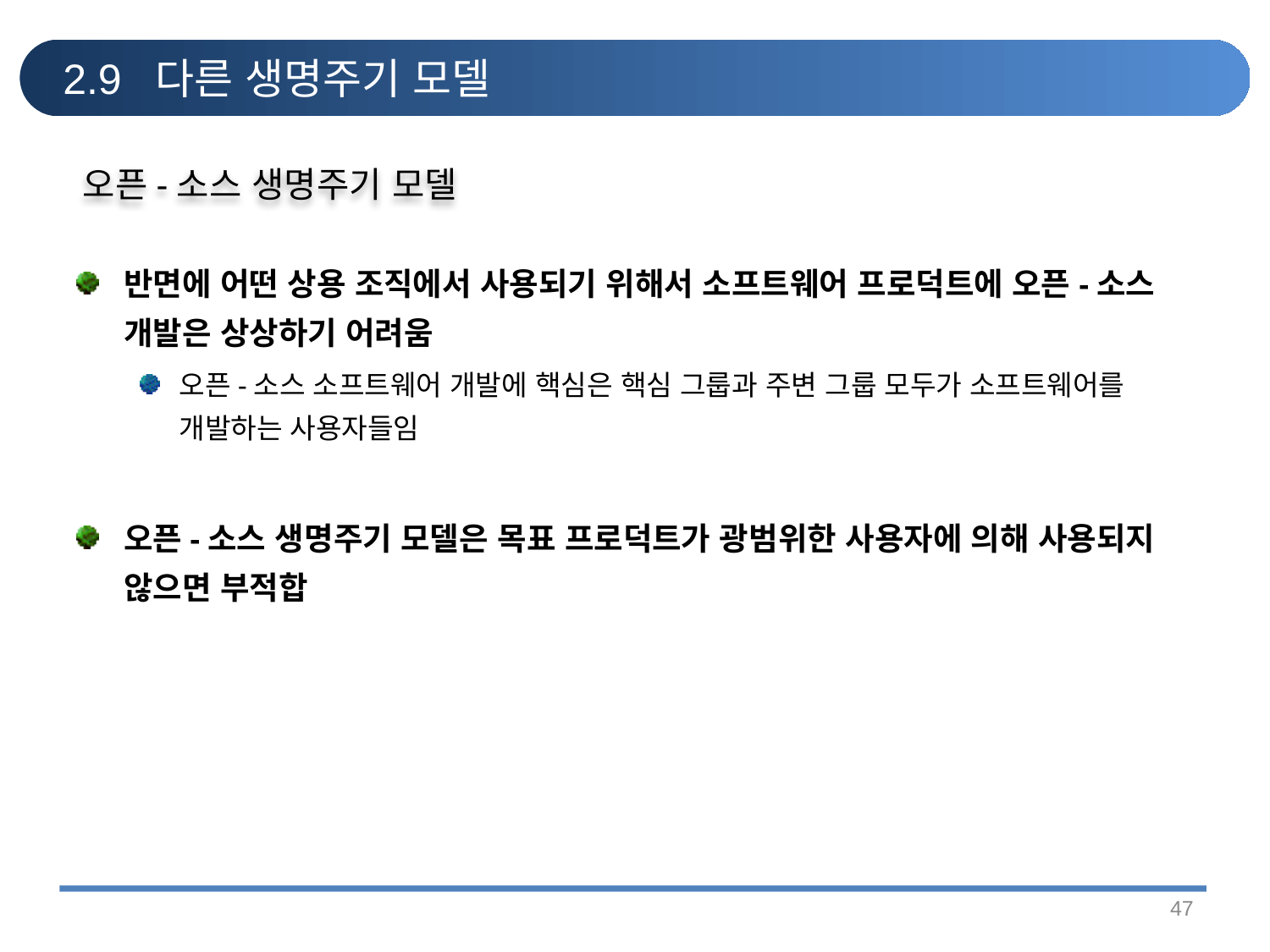

# 2.9  다른 생명주기 모델
오픈-소스 생명주기 모델
반면에 어떤 상용 조직에서 사용되기 위해서 소프트웨어 프로덕트에 오픈-소스 개발은 상상하기 어려움
오픈-소스 소프트웨어 개발에 핵심은 핵심 그룹과 주변 그룹 모두가 소프트웨어를 개발하는 사용자들임

오픈-소스 생명주기 모델은 목표 프로덕트가 광범위한 사용자에 의해 사용되지 않으면 부적합
47